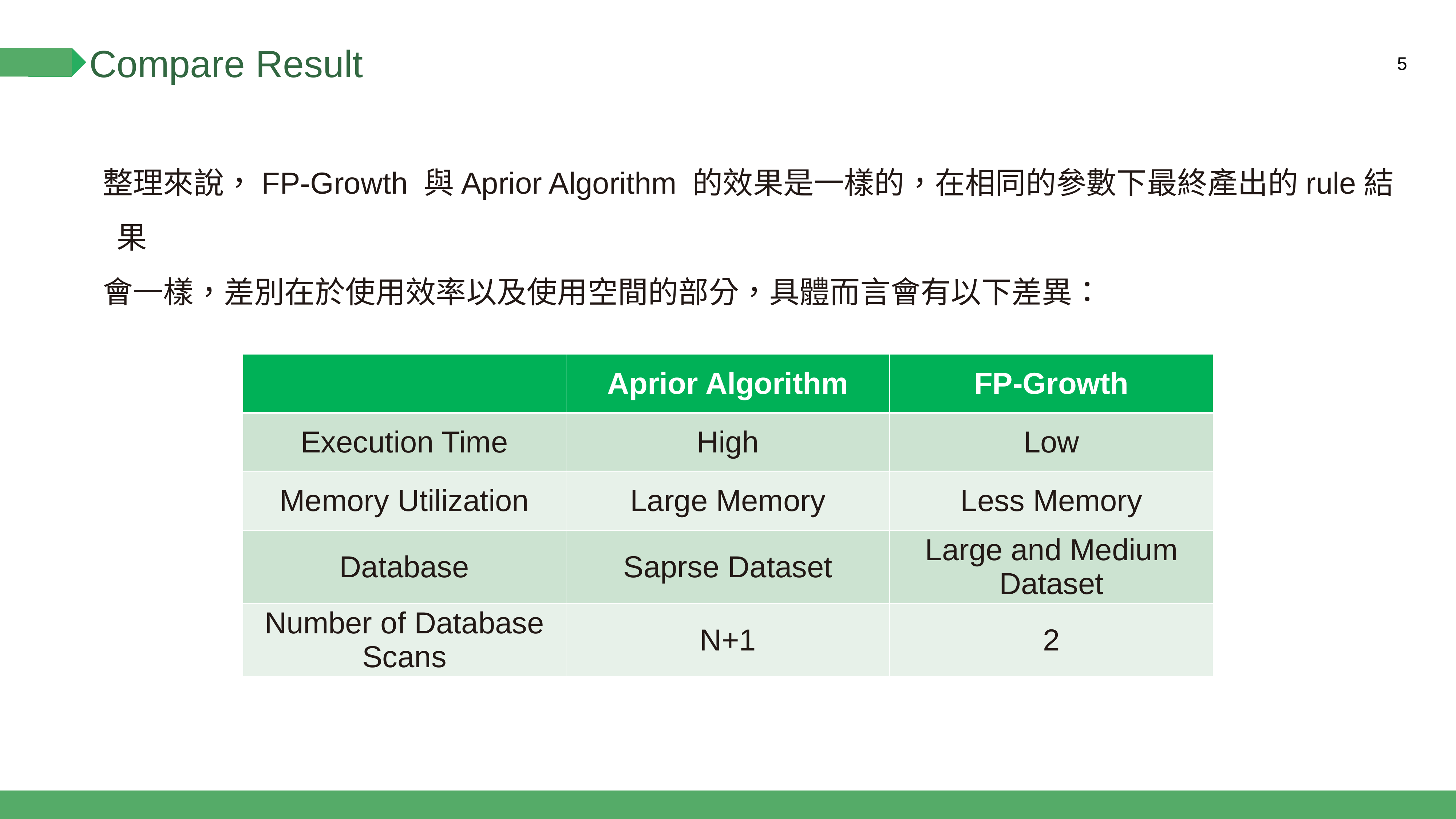

# Compare Result
5
整理來說，FP-Growth 與Aprior Algorithm 的效果是一樣的，在相同的參數下最終產出的rule結果
會一樣，差別在於使用效率以及使用空間的部分，具體而言會有以下差異：

|  | Aprior Algorithm | FP-Growth |
| --- | --- | --- |
| Execution Time | High | Low |
| Memory Utilization | Large Memory | Less Memory |
| Database | Saprse Dataset | Large and Medium Dataset |
| Number of Database Scans | N+1 | 2 |